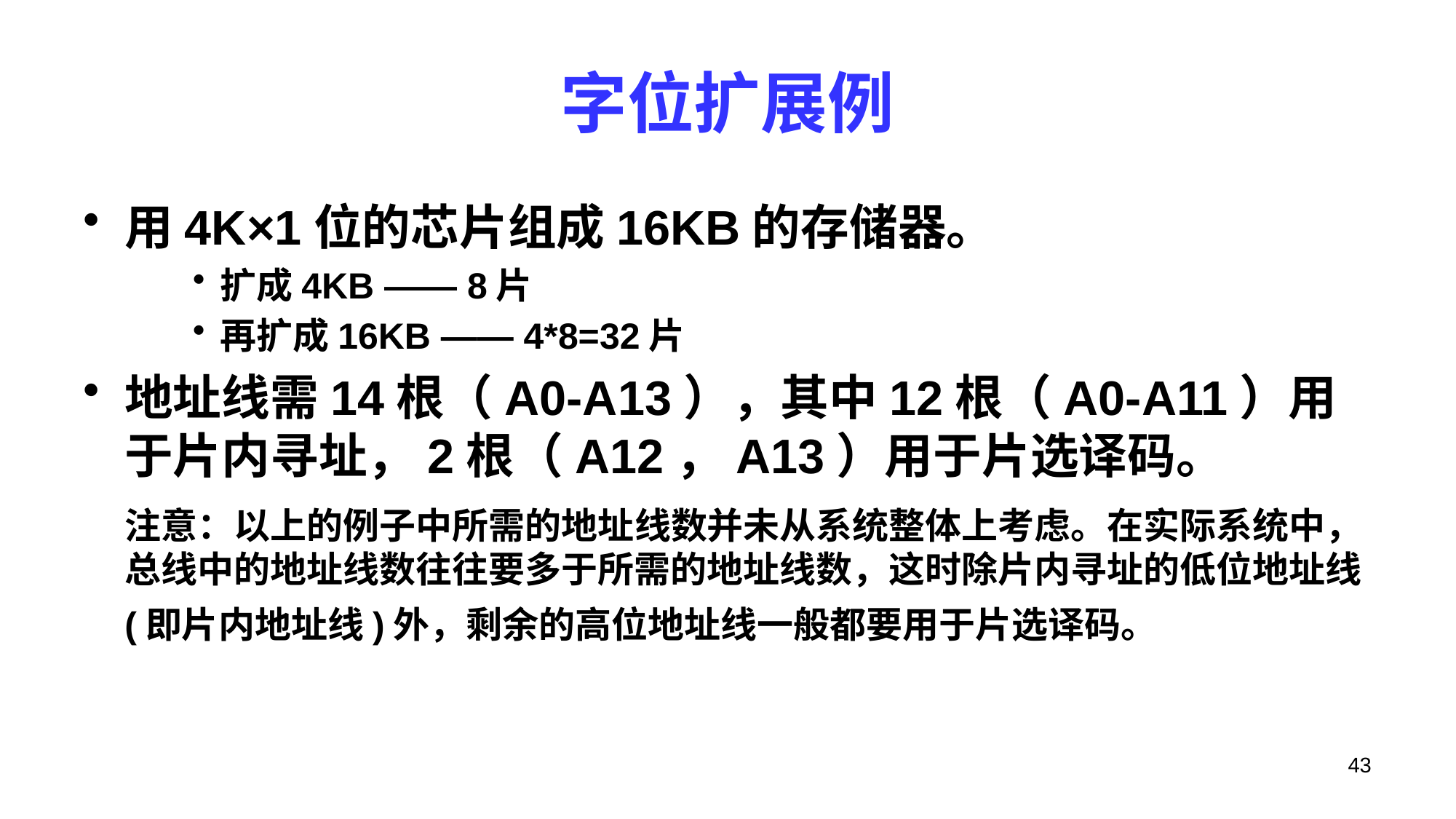

# 字位扩展例
用4K×1位的芯片组成16KB的存储器。
扩成4KB —— 8片
再扩成16KB —— 4*8=32片
地址线需14根（A0-A13），其中12根（A0-A11）用于片内寻址，2根（A12，A13）用于片选译码。
    注意：以上的例子中所需的地址线数并未从系统整体上考虑。在实际系统中，总线中的地址线数往往要多于所需的地址线数，这时除片内寻址的低位地址线(即片内地址线)外，剩余的高位地址线一般都要用于片选译码。
43